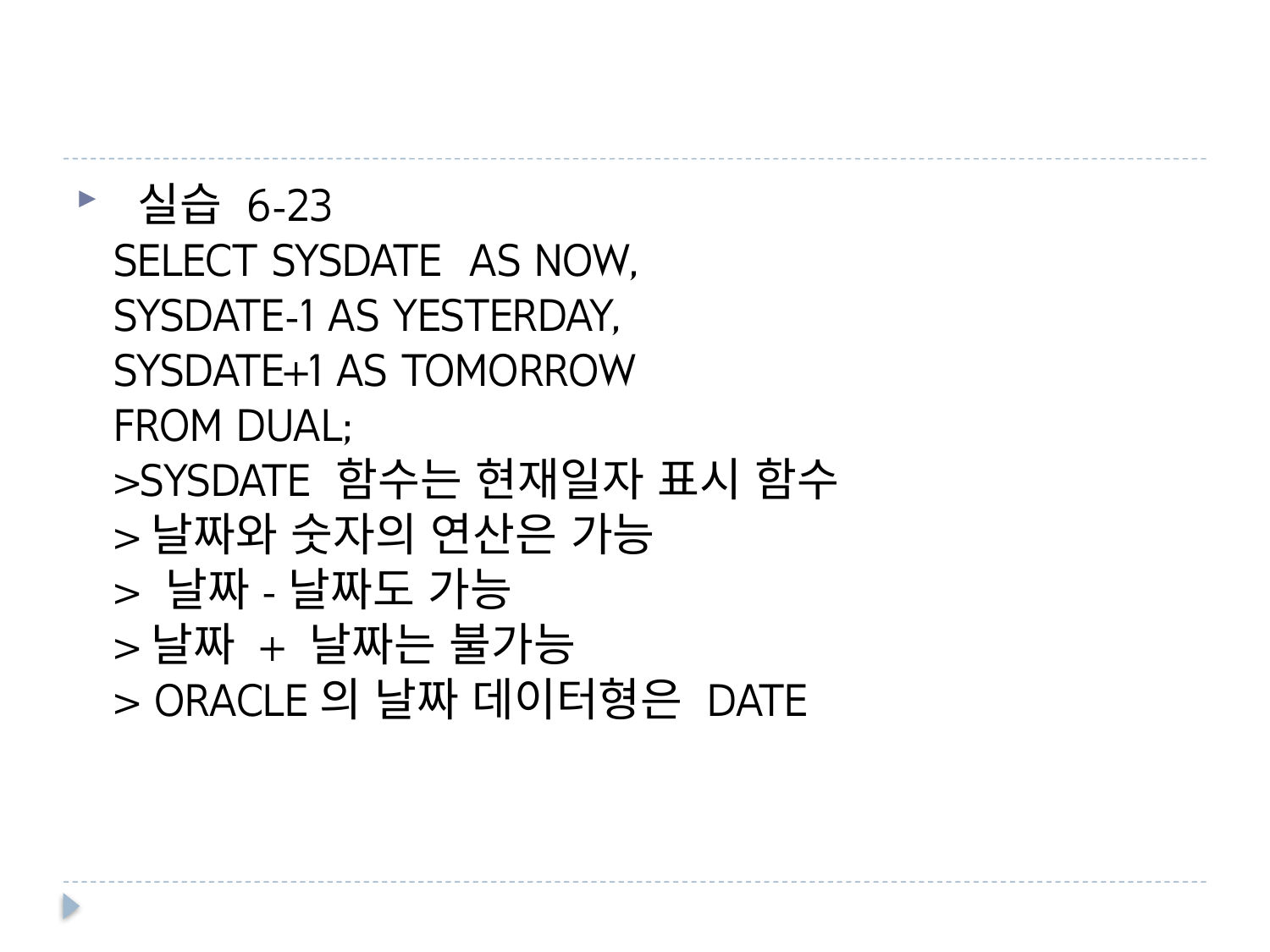

#
 실습 6-23
SELECT SYSDATE  AS NOW,
SYSDATE-1 AS YESTERDAY,
SYSDATE+1 AS TOMORROW
FROM DUAL;
>SYSDATE 함수는 현재일자 표시 함수
>날짜와 숫자의 연산은 가능
> 날짜-날짜도 가능
>날짜 + 날짜는 불가능
> ORACLE의 날짜 데이터형은 DATE